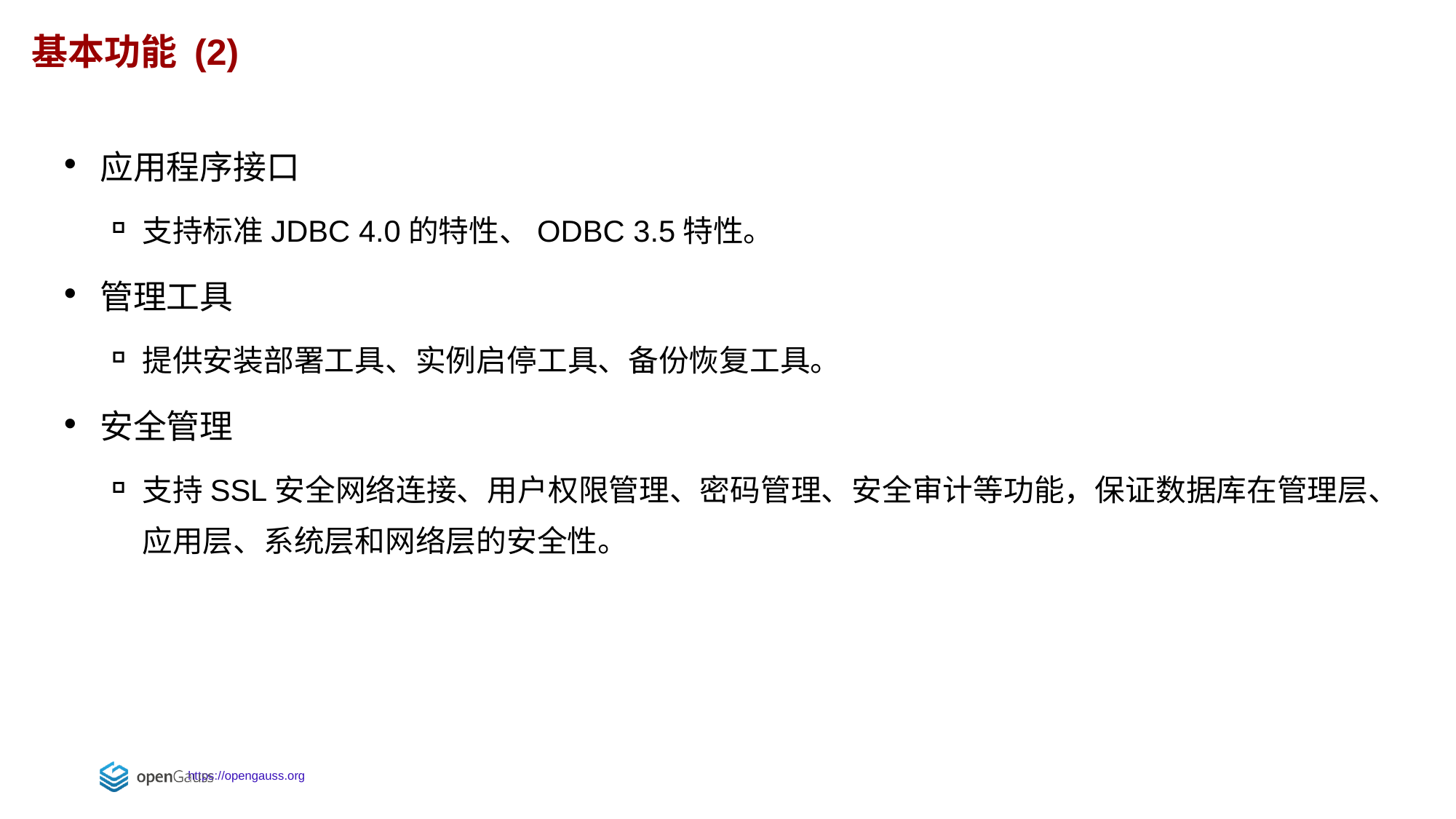

基本功能 (2)
应用程序接口
支持标准JDBC 4.0的特性、ODBC 3.5特性。
管理工具
提供安装部署工具、实例启停工具、备份恢复工具。
安全管理
支持SSL安全网络连接、用户权限管理、密码管理、安全审计等功能，保证数据库在管理层、应用层、系统层和网络层的安全性。